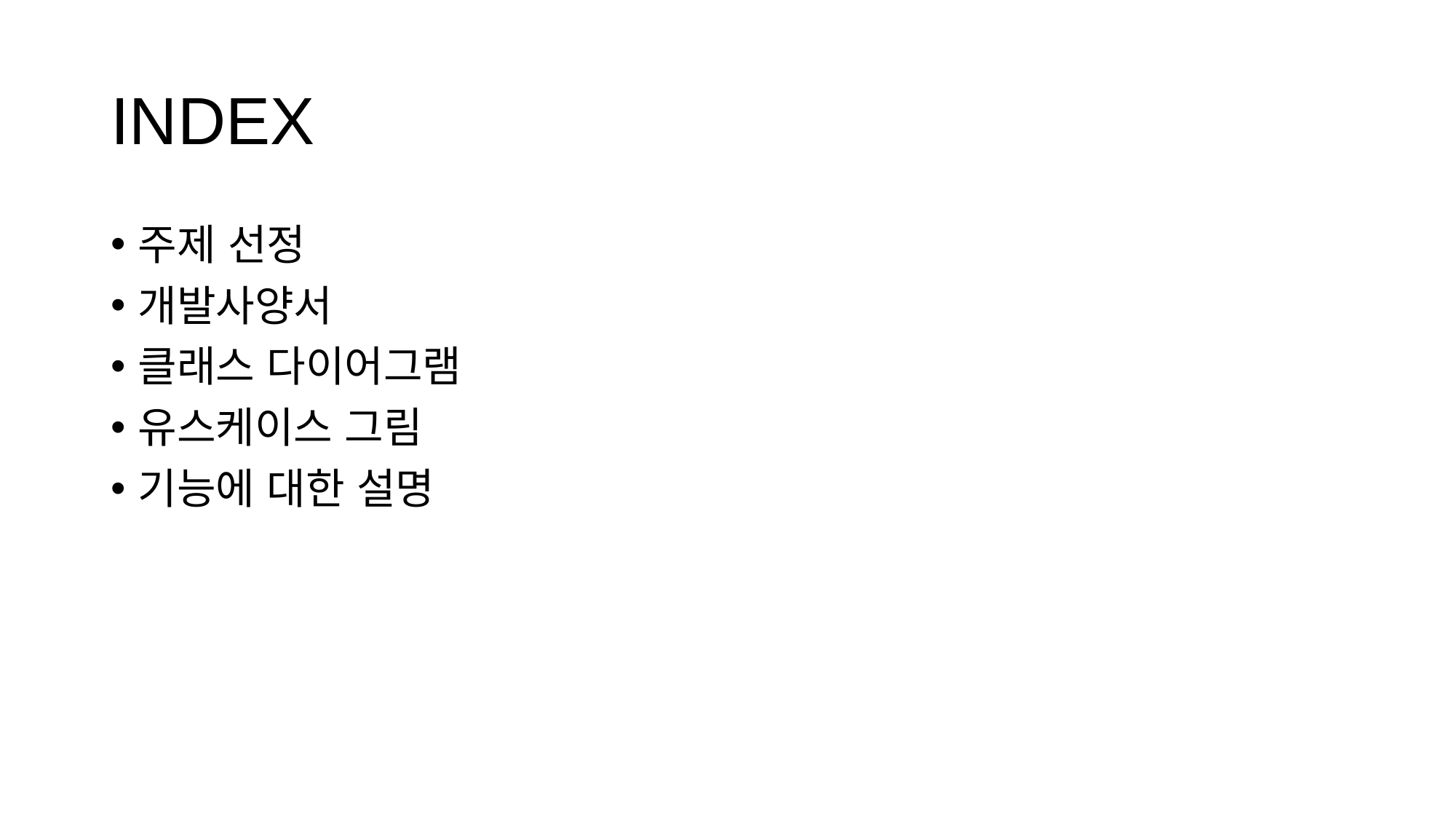

# INDEX
주제 선정
개발사양서
클래스 다이어그램
유스케이스 그림
기능에 대한 설명